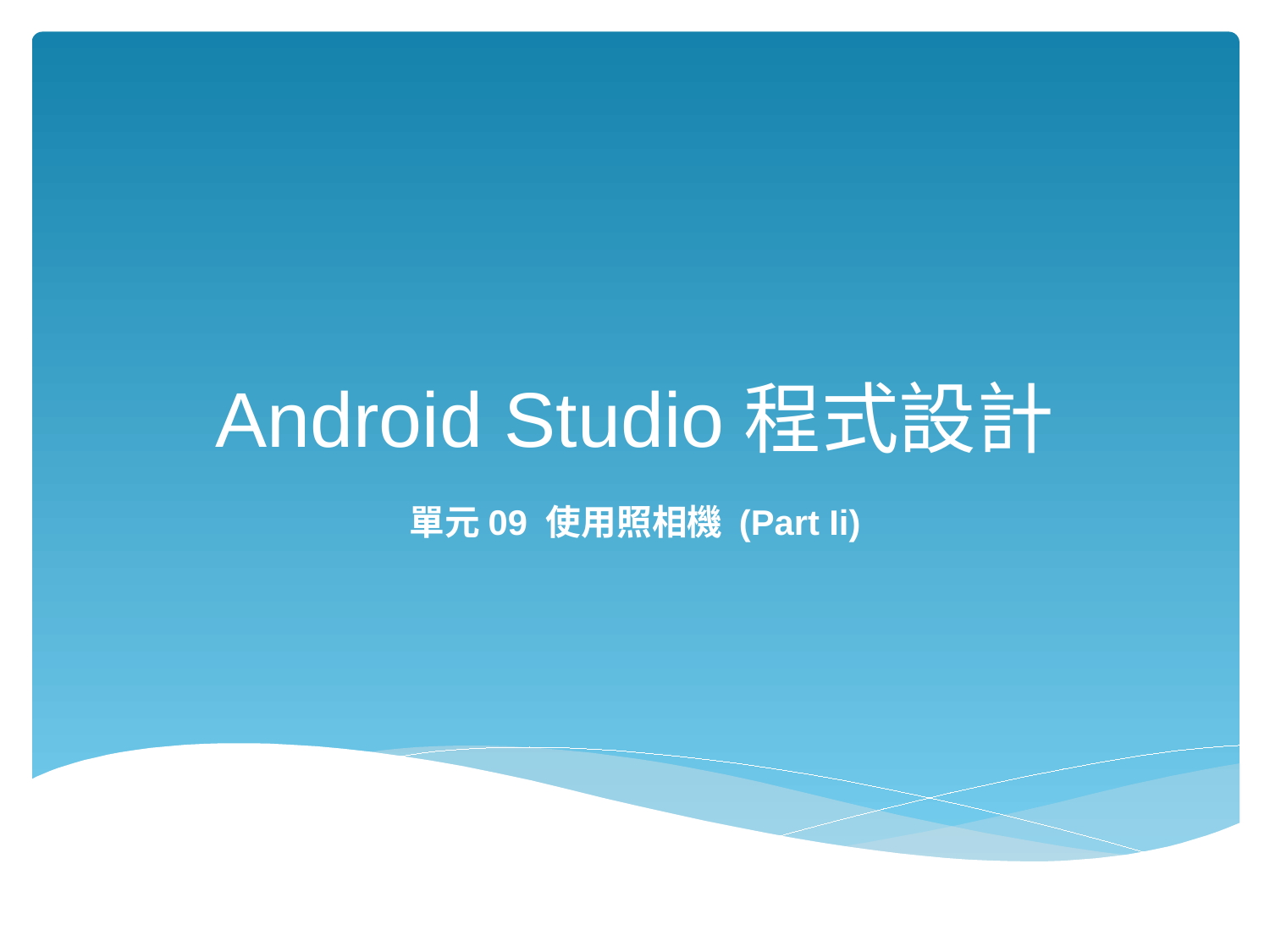

# Android Studio程式設計
單元09 使用照相機 (Part Ii)